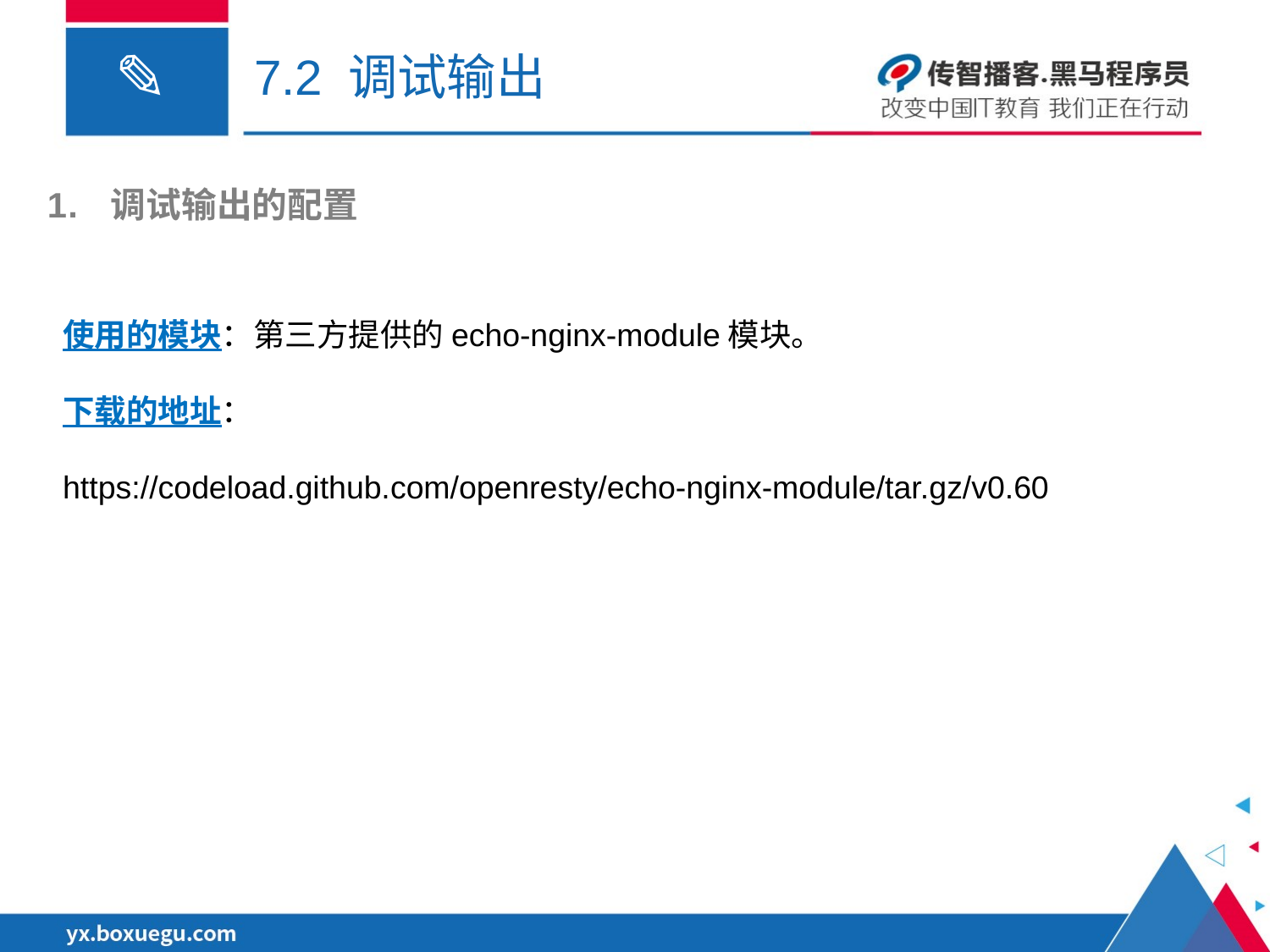

# 7.2 调试输出
调试输出的配置
使用的模块：第三方提供的echo-nginx-module模块。
下载的地址：
https://codeload.github.com/openresty/echo-nginx-module/tar.gz/v0.60